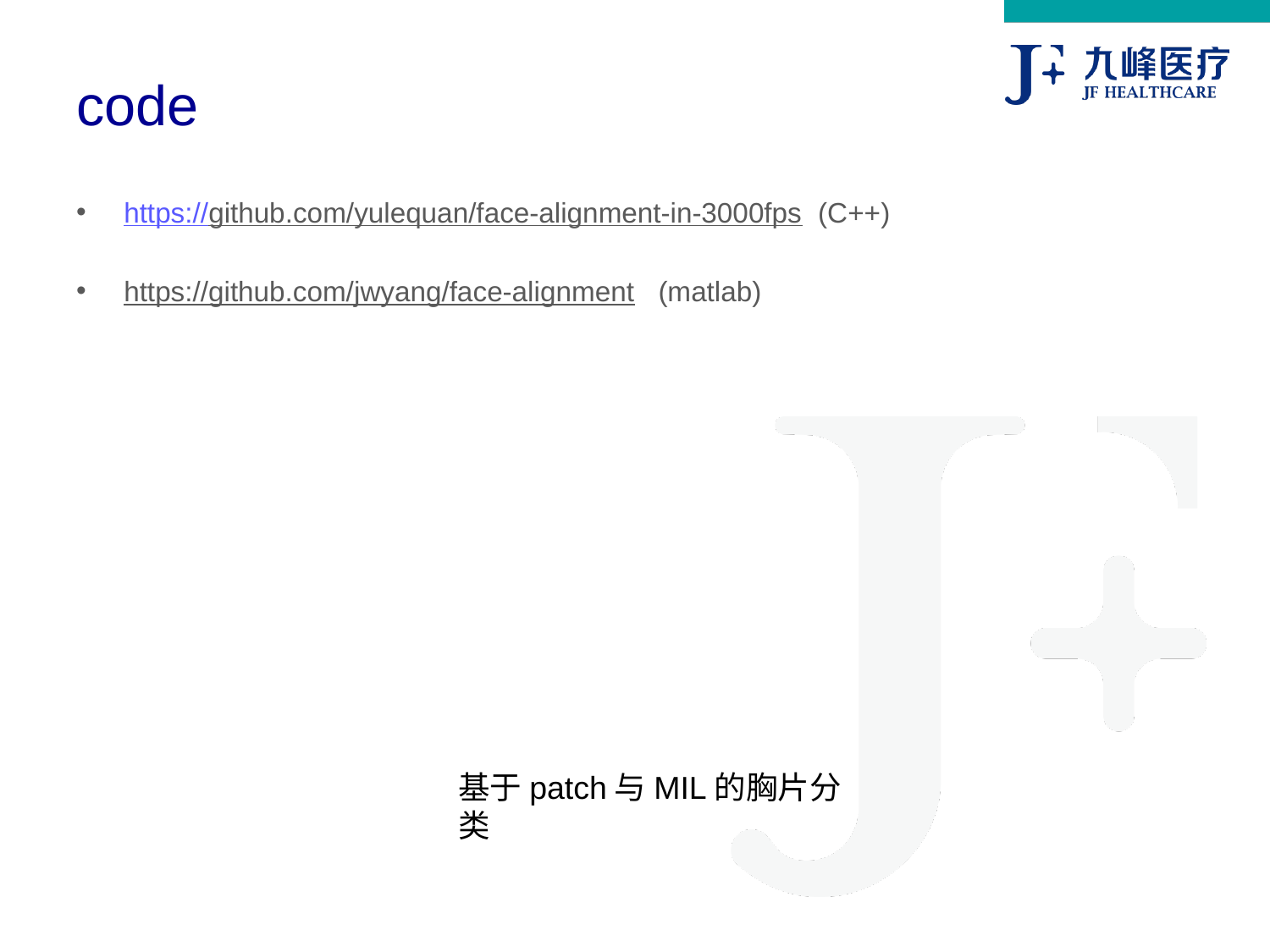

# code
https://github.com/yulequan/face-alignment-in-3000fps  (C++)

https://github.com/jwyang/face-alignment   (matlab)

基于patch与MIL的胸片分类